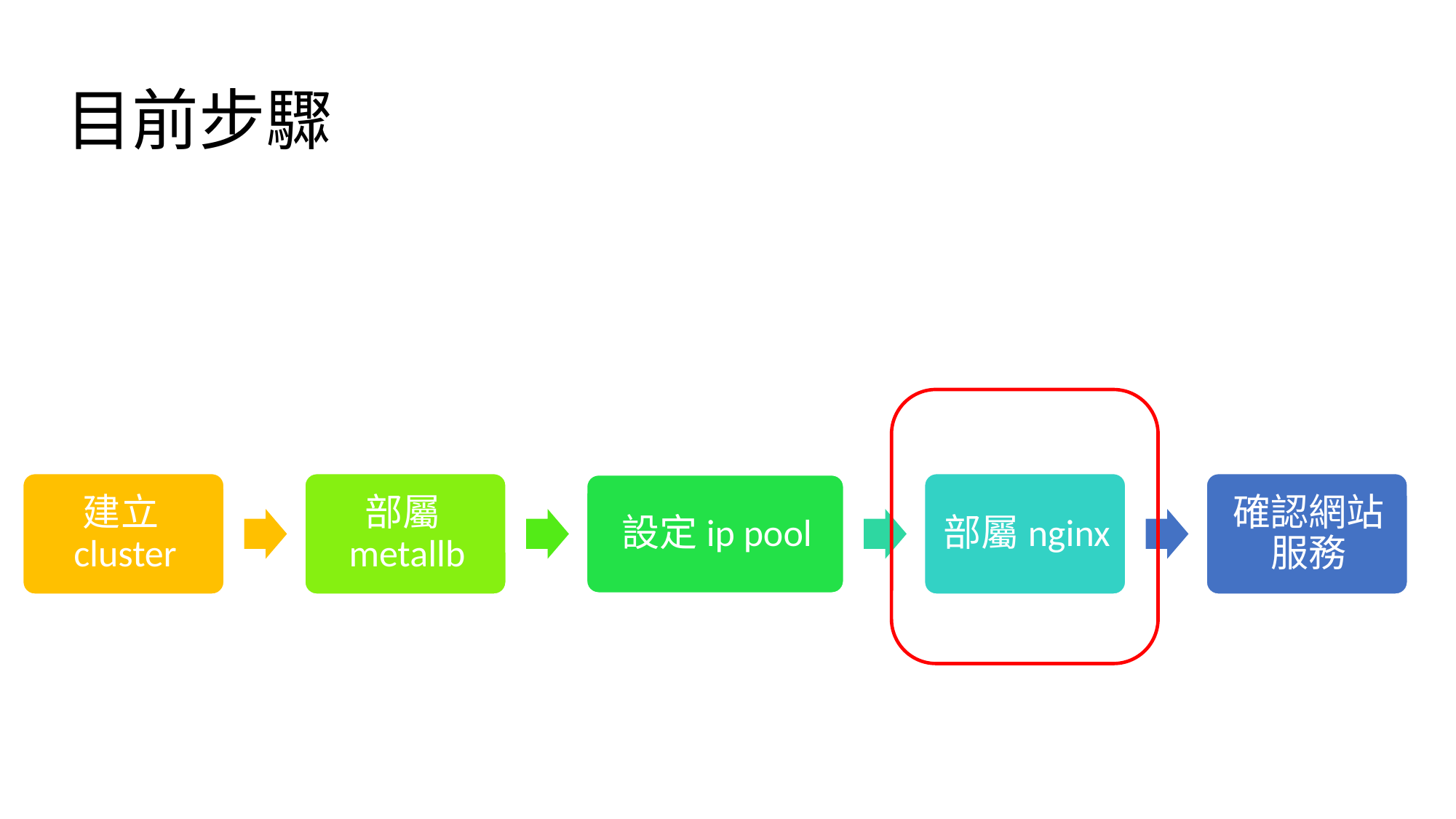

# 目前步驟
建立cluster

部屬metallb

設定ip pool

部屬nginx

確認網站服務